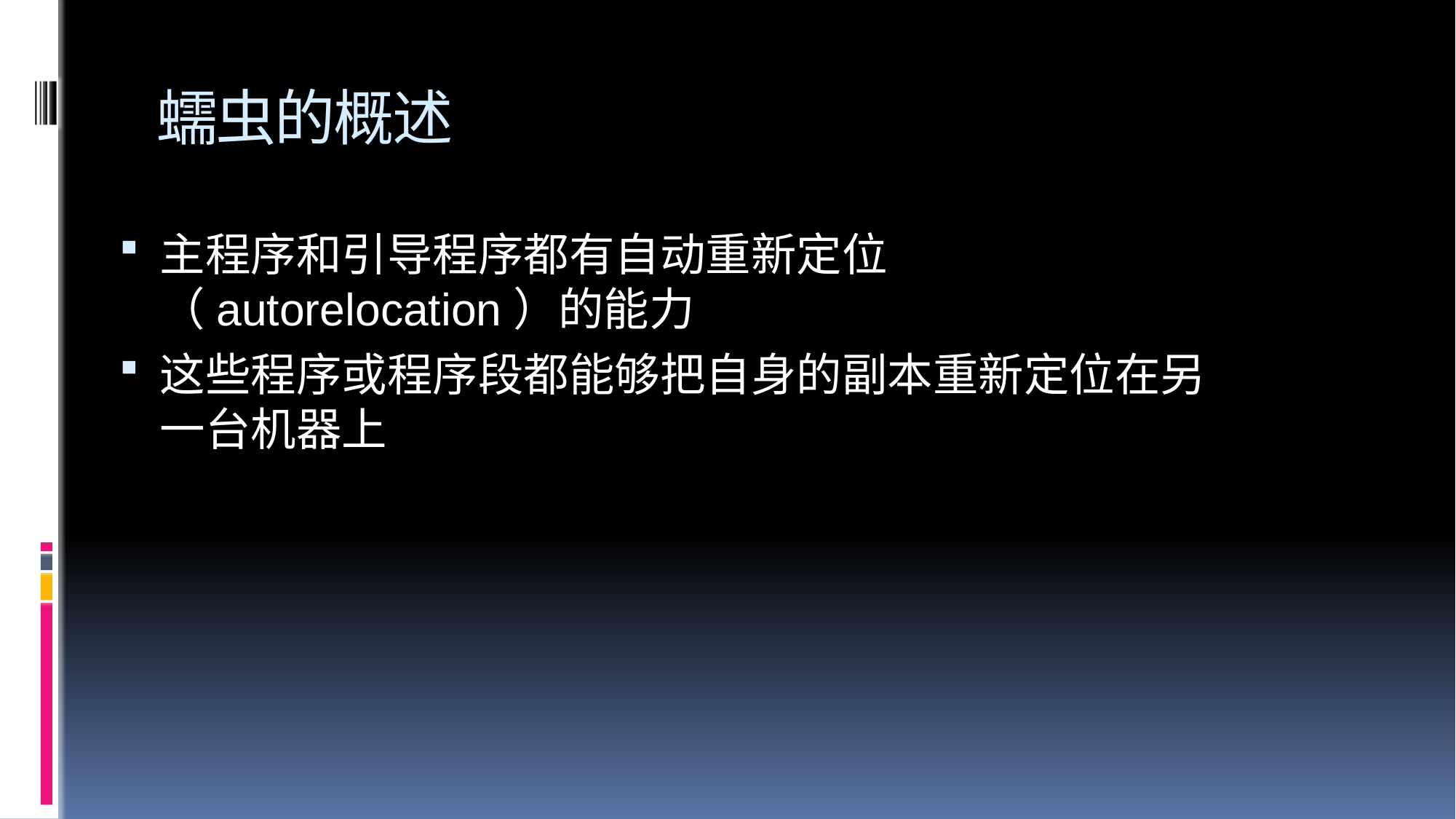

# 蠕虫的概述
主程序和引导程序都有自动重新定位（autorelocation）的能力
这些程序或程序段都能够把自身的副本重新定位在另一台机器上